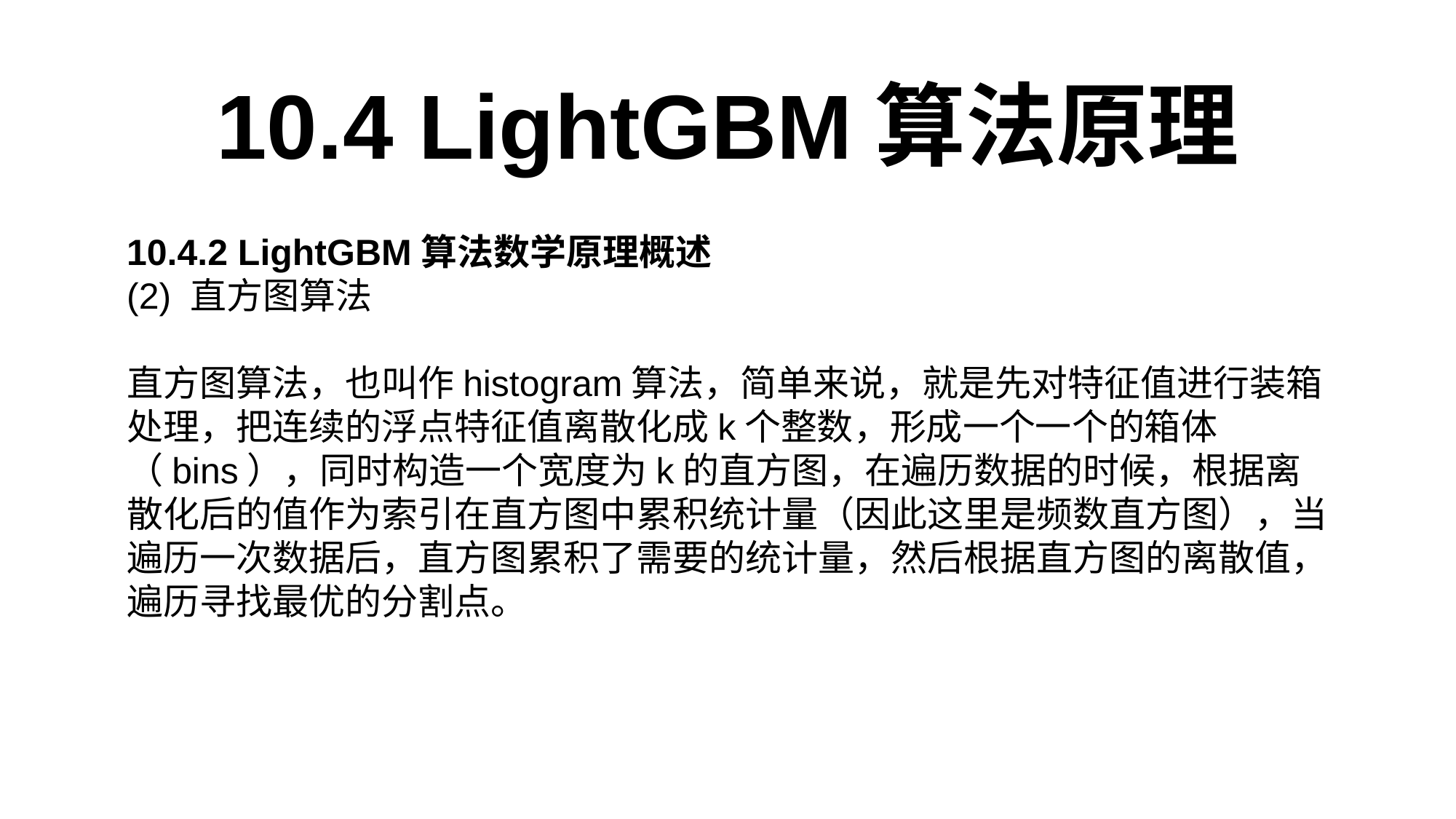

10.4 LightGBM算法原理
10.4.2 LightGBM算法数学原理概述
(2) 直方图算法

直方图算法，也叫作histogram算法，简单来说，就是先对特征值进行装箱处理，把连续的浮点特征值离散化成k个整数，形成一个一个的箱体（bins），同时构造一个宽度为k的直方图，在遍历数据的时候，根据离散化后的值作为索引在直方图中累积统计量（因此这里是频数直方图），当遍历一次数据后，直方图累积了需要的统计量，然后根据直方图的离散值，遍历寻找最优的分割点。